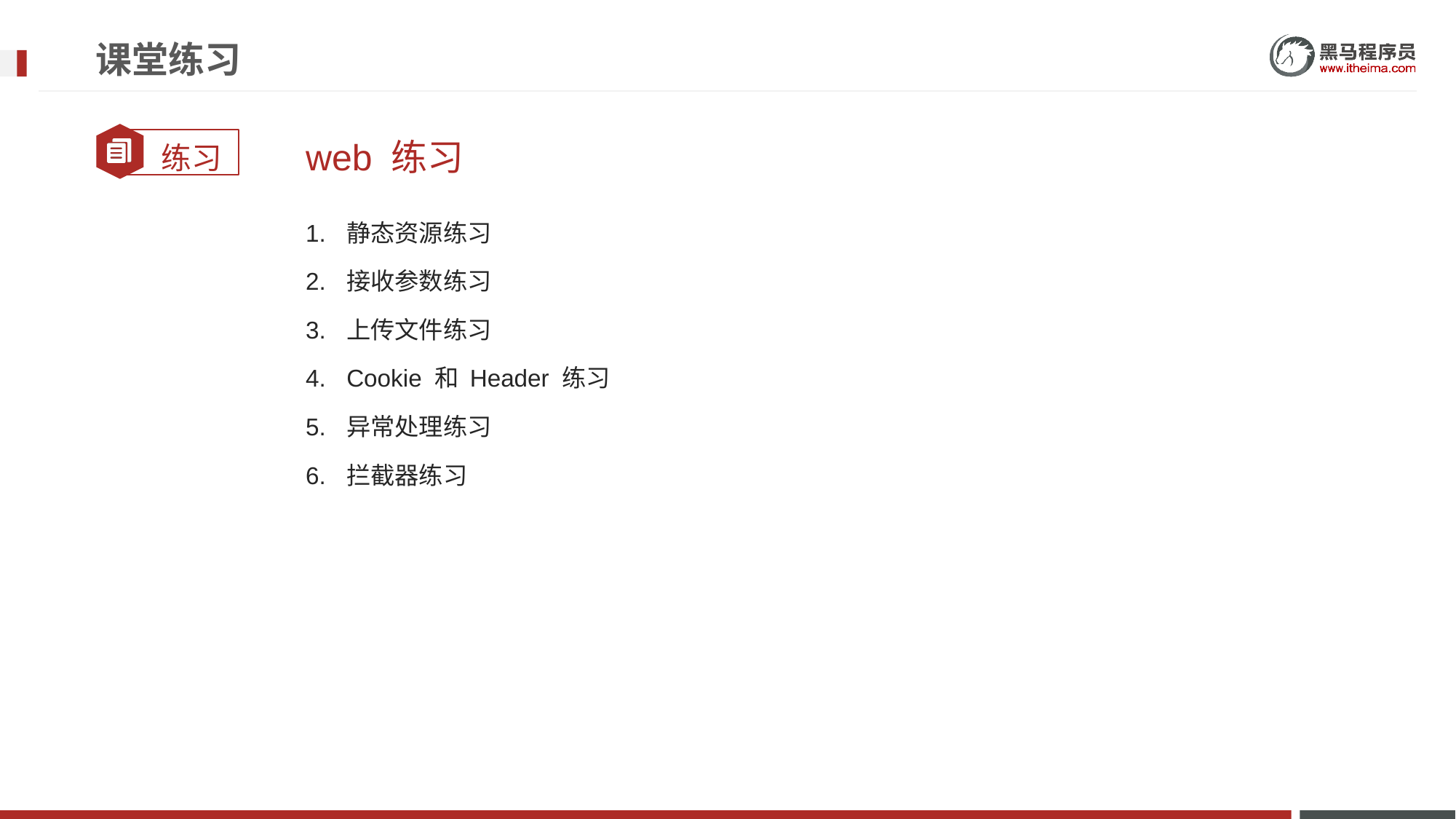

# 课堂练习
web 练习
静态资源练习
接收参数练习
上传文件练习
Cookie 和 Header 练习
异常处理练习
拦截器练习